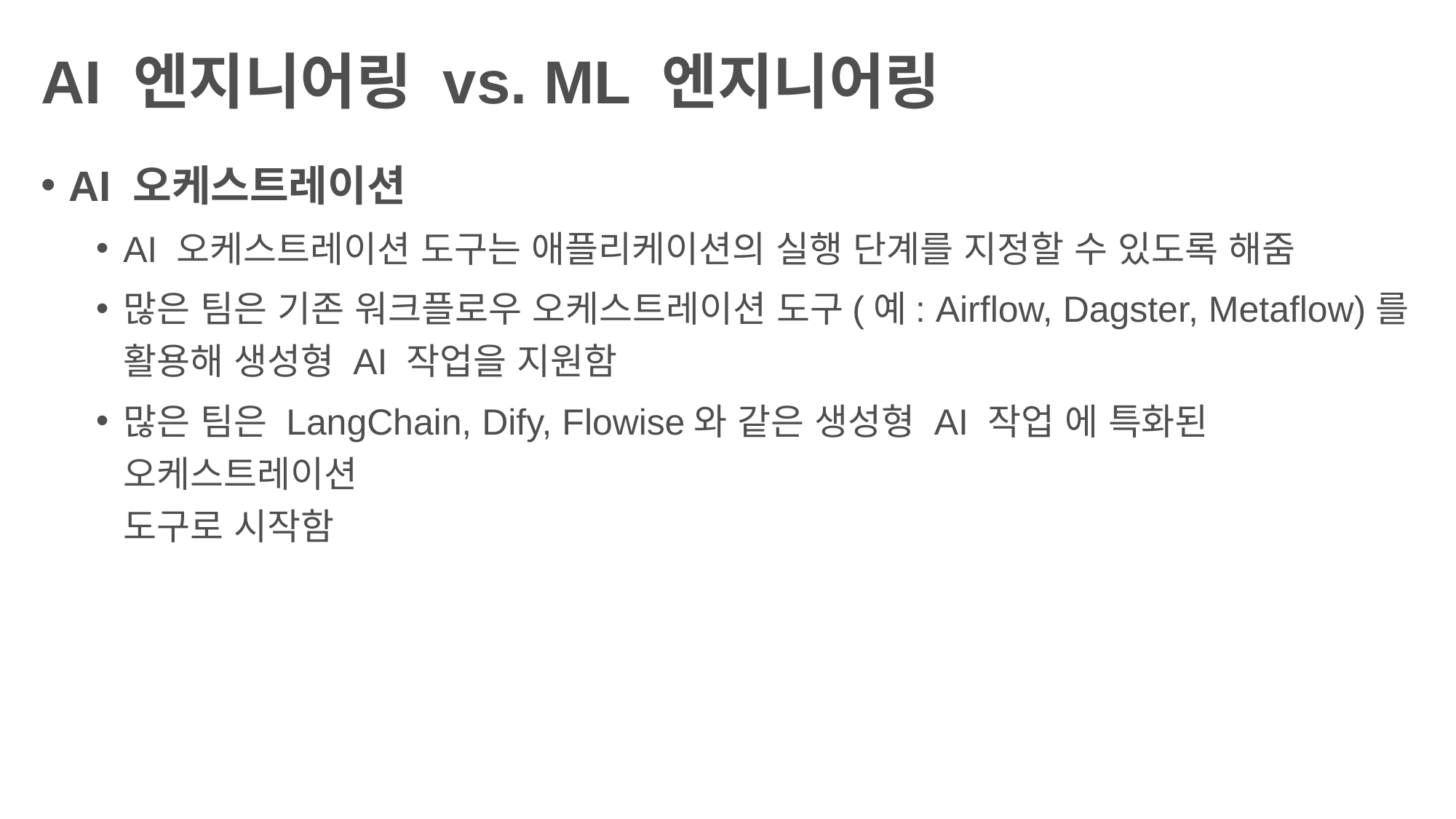

# AI 엔지니어링 vs. ML 엔지니어링
AI 오케스트레이션
AI 오케스트레이션 도구는 애플리케이션의 실행 단계를 지정할 수 있도록 해줌
많은 팀은 기존 워크플로우 오케스트레이션 도구(예: Airflow, Dagster, Metaflow)를
활용해 생성형 AI 작업을 지원함
많은 팀은 LangChain, Dify, Flowise와 같은 생성형 AI 작업 에 특화된 오케스트레이션
도구로 시작함